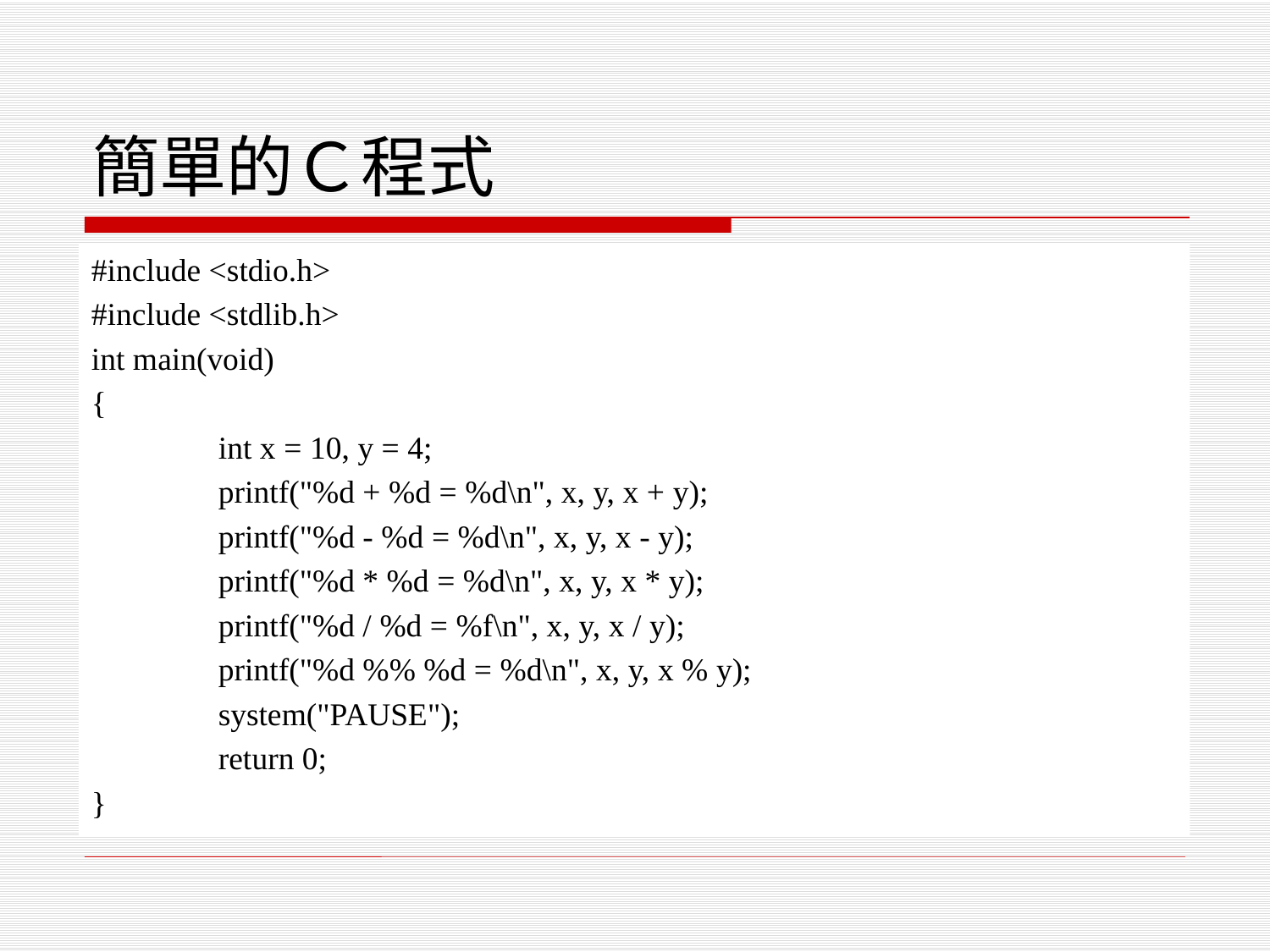

# 簡單的Ｃ程式
#include <stdio.h>
#include <stdlib.h>
int main(void)
{
	int x = 10, y = 4;
	printf("%d + %d = %d\n", x, y, x + y);
	printf("%d - %d = %d\n", x, y, x - y);
	printf("%d * %d = %d\n", x, y, x * y);
	printf("%d / %d = %f\n", x, y, x / y);
	printf("%d %% %d = %d\n", x, y, x % y);
	system("PAUSE");
	return 0;
}